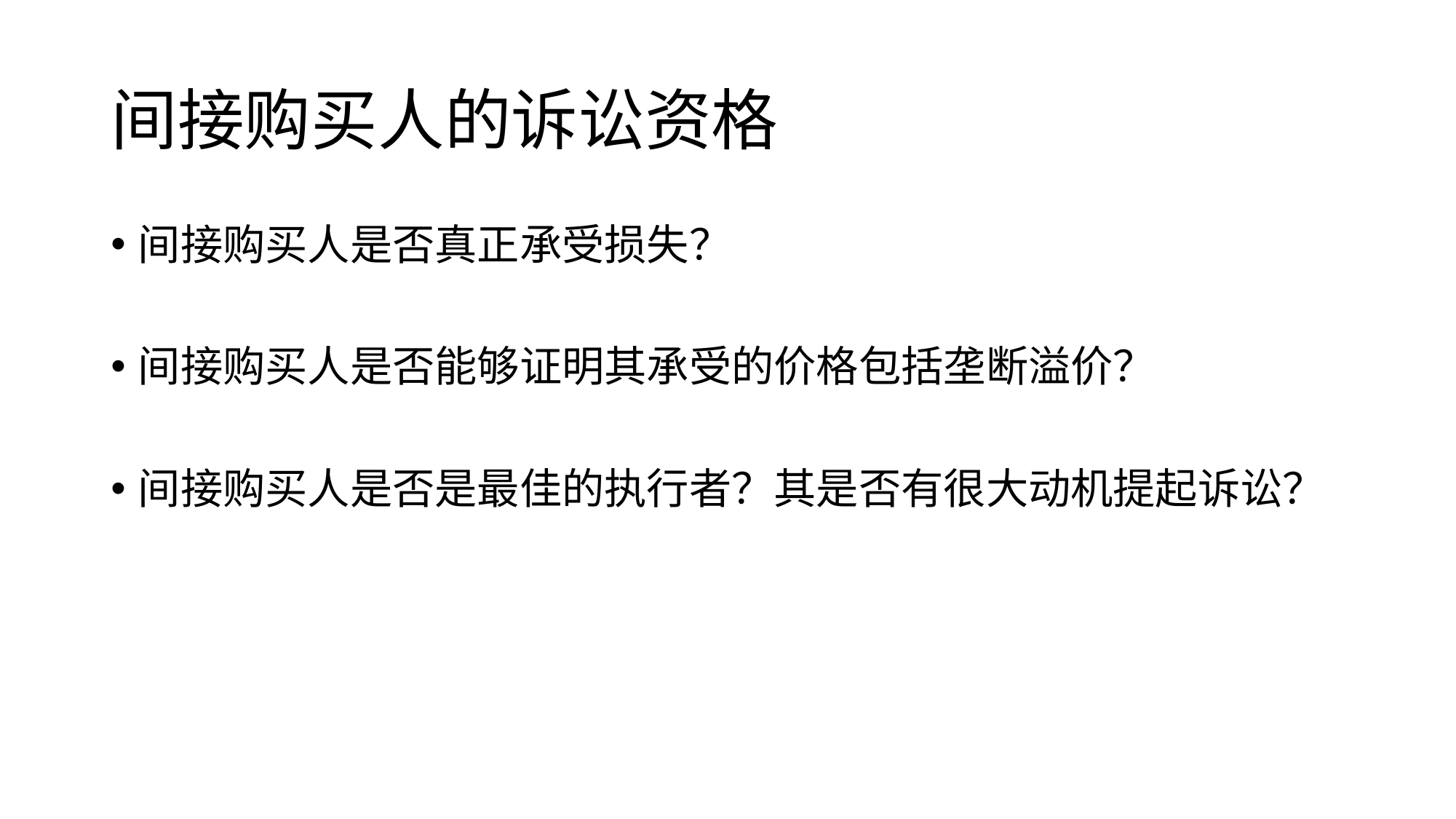

# 间接购买人的诉讼资格
间接购买人是否真正承受损失？

间接购买人是否能够证明其承受的价格包括垄断溢价？

间接购买人是否是最佳的执行者？其是否有很大动机提起诉讼？